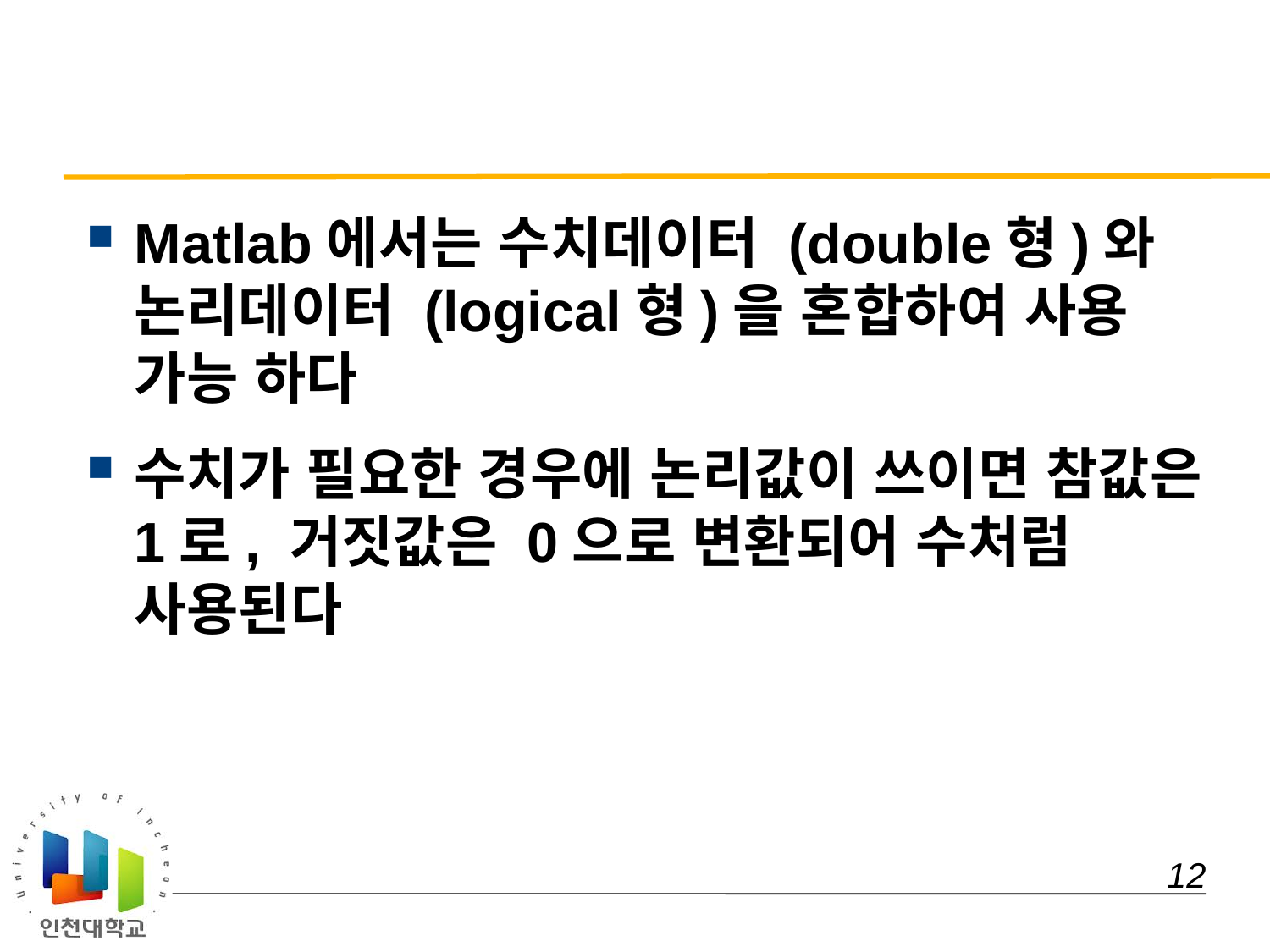

#
Matlab에서는 수치데이터 (double형)와 논리데이터 (logical형)을 혼합하여 사용 가능 하다
수치가 필요한 경우에 논리값이 쓰이면 참값은 1로, 거짓값은 0으로 변환되어 수처럼 사용된다
 12